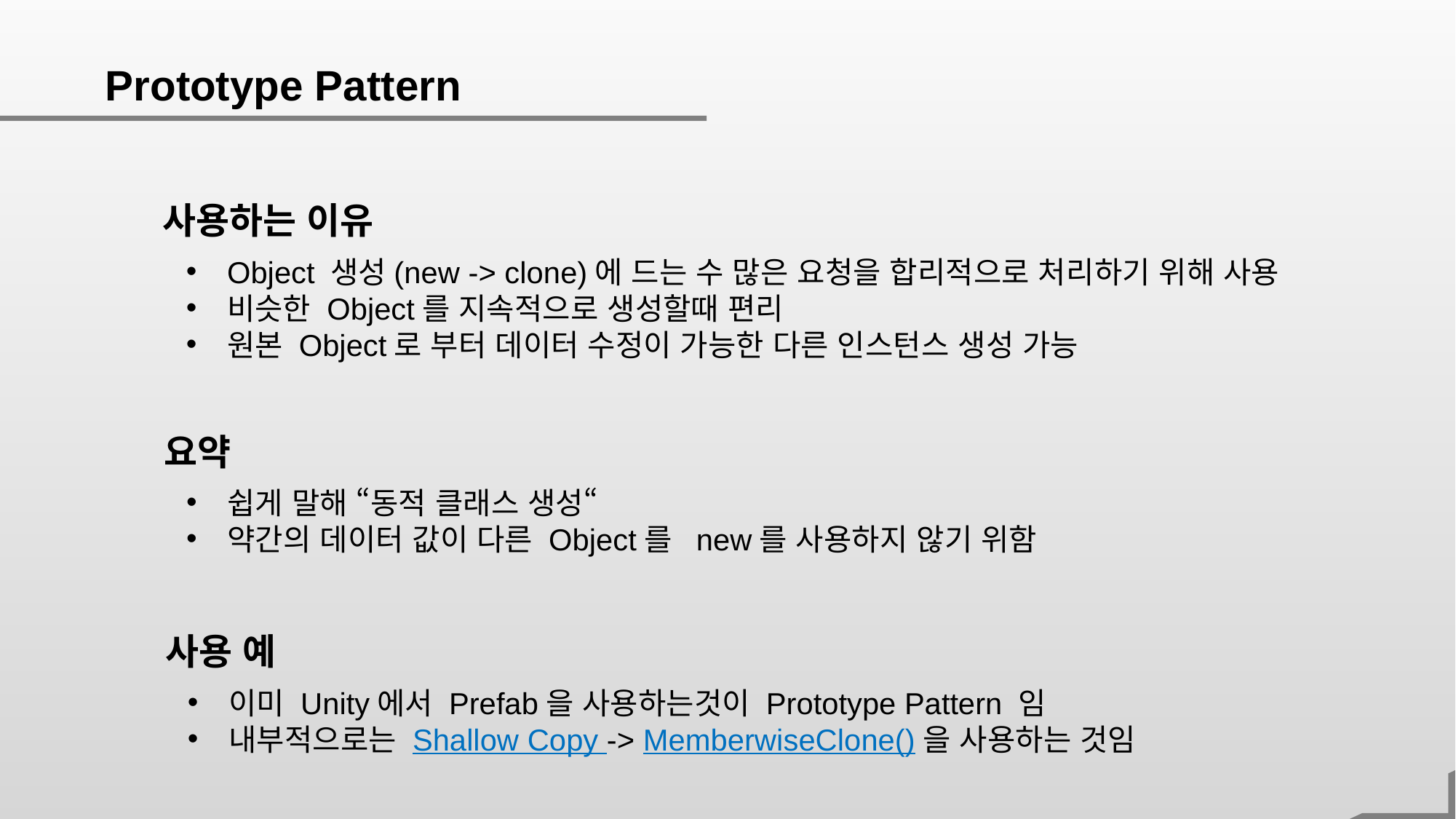

Prototype Pattern

사용하는 이유
Object 생성(new -> clone)에 드는 수 많은 요청을 합리적으로 처리하기 위해 사용
비슷한 Object를 지속적으로 생성할때 편리
원본 Object로 부터 데이터 수정이 가능한 다른 인스턴스 생성 가능
요약
쉽게 말해 “동적 클래스 생성“
약간의 데이터 값이 다른 Object를  new를 사용하지 않기 위함
사용 예
이미 Unity에서 Prefab을 사용하는것이 Prototype Pattern 임
내부적으로는 Shallow Copy -> MemberwiseClone()을 사용하는 것임